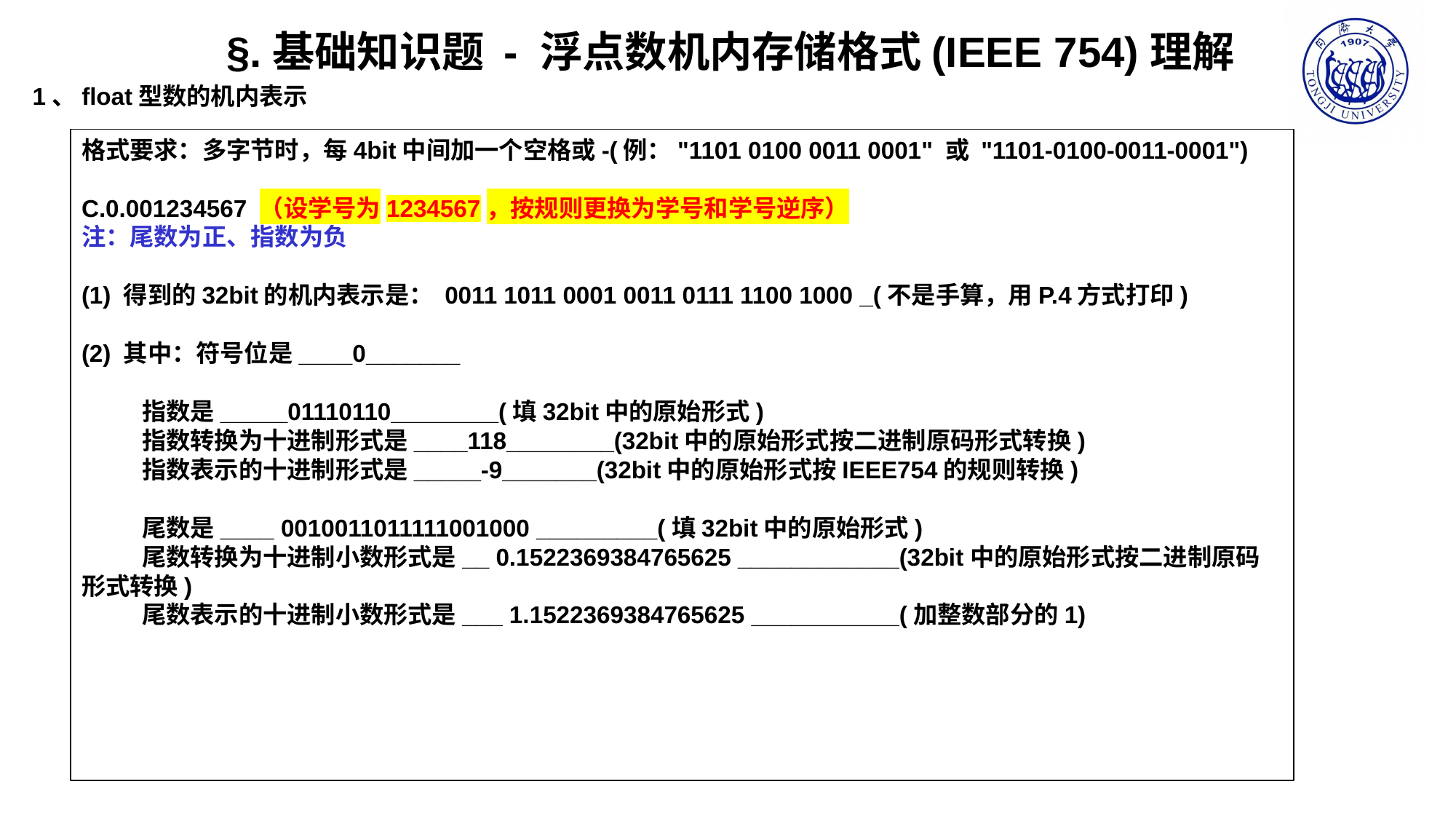

§.基础知识题 - 浮点数机内存储格式(IEEE 754)理解
1、float型数的机内表示
格式要求：多字节时，每4bit中间加一个空格或-(例："1101 0100 0011 0001" 或 "1101-0100-0011-0001")

C.0.001234567 （设学号为1234567，按规则更换为学号和学号逆序）
注：尾数为正、指数为负

(1) 得到的32bit的机内表示是： 0011 1011 0001 0011 0111 1100 1000 _(不是手算，用P.4方式打印)

(2) 其中：符号位是____0_______

          指数是_____01110110________(填32bit中的原始形式)
          指数转换为十进制形式是____118________(32bit中的原始形式按二进制原码形式转换)
          指数表示的十进制形式是_____-9_______(32bit中的原始形式按IEEE754的规则转换)

          尾数是____ 0010011011111001000 _________(填32bit中的原始形式)
          尾数转换为十进制小数形式是__ 0.1522369384765625 ____________(32bit中的原始形式按二进制原码形式转换)
          尾数表示的十进制小数形式是___ 1.1522369384765625 ___________(加整数部分的1)